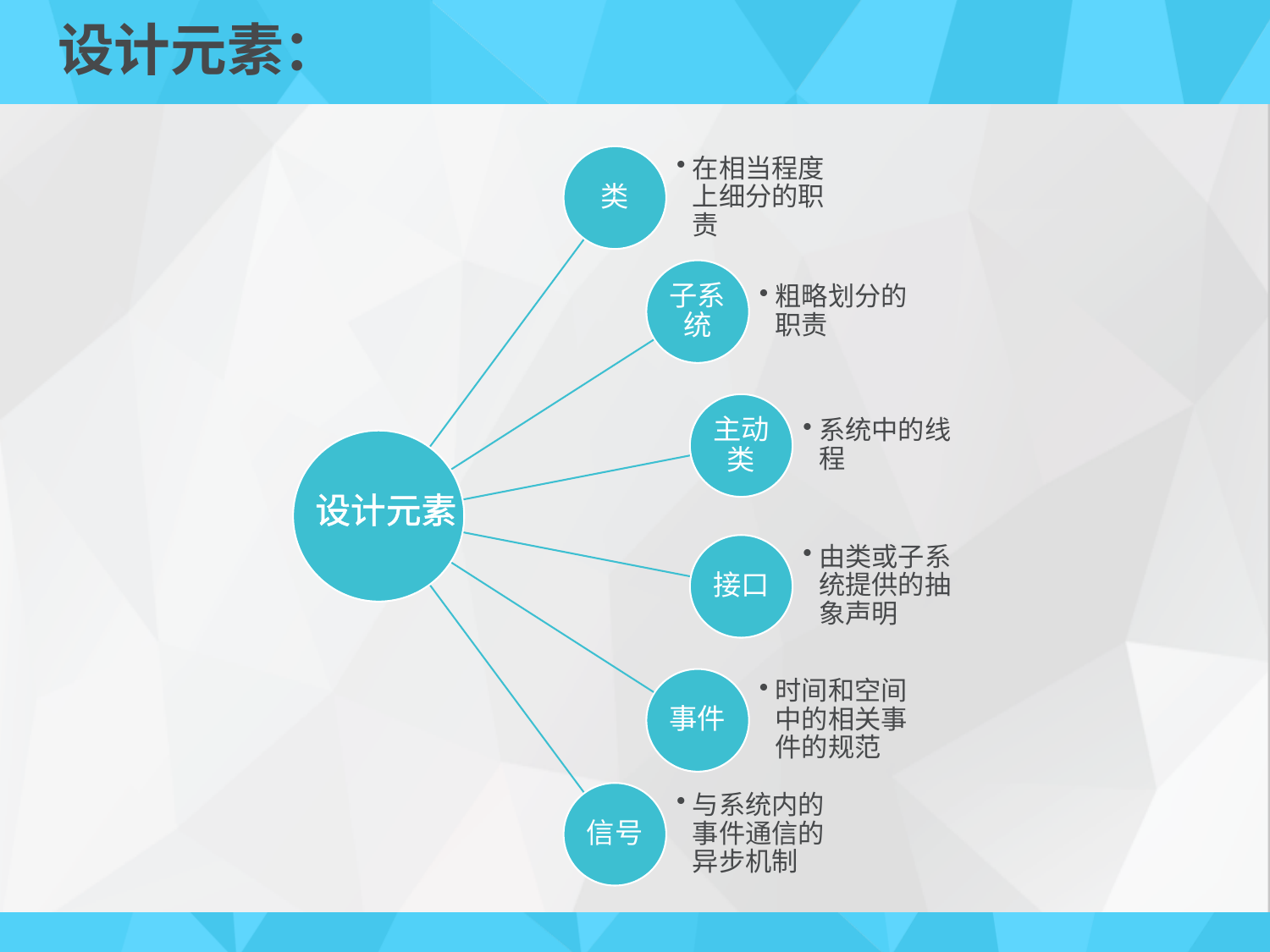

# 设计元素：
类
在相当程度上细分的职责
子系统
粗略划分的职责
主动类
系统中的线程
接口
由类或子系统提供的抽象声明
事件
时间和空间中的相关事件的规范
信号
与系统内的事件通信的异步机制
设计元素